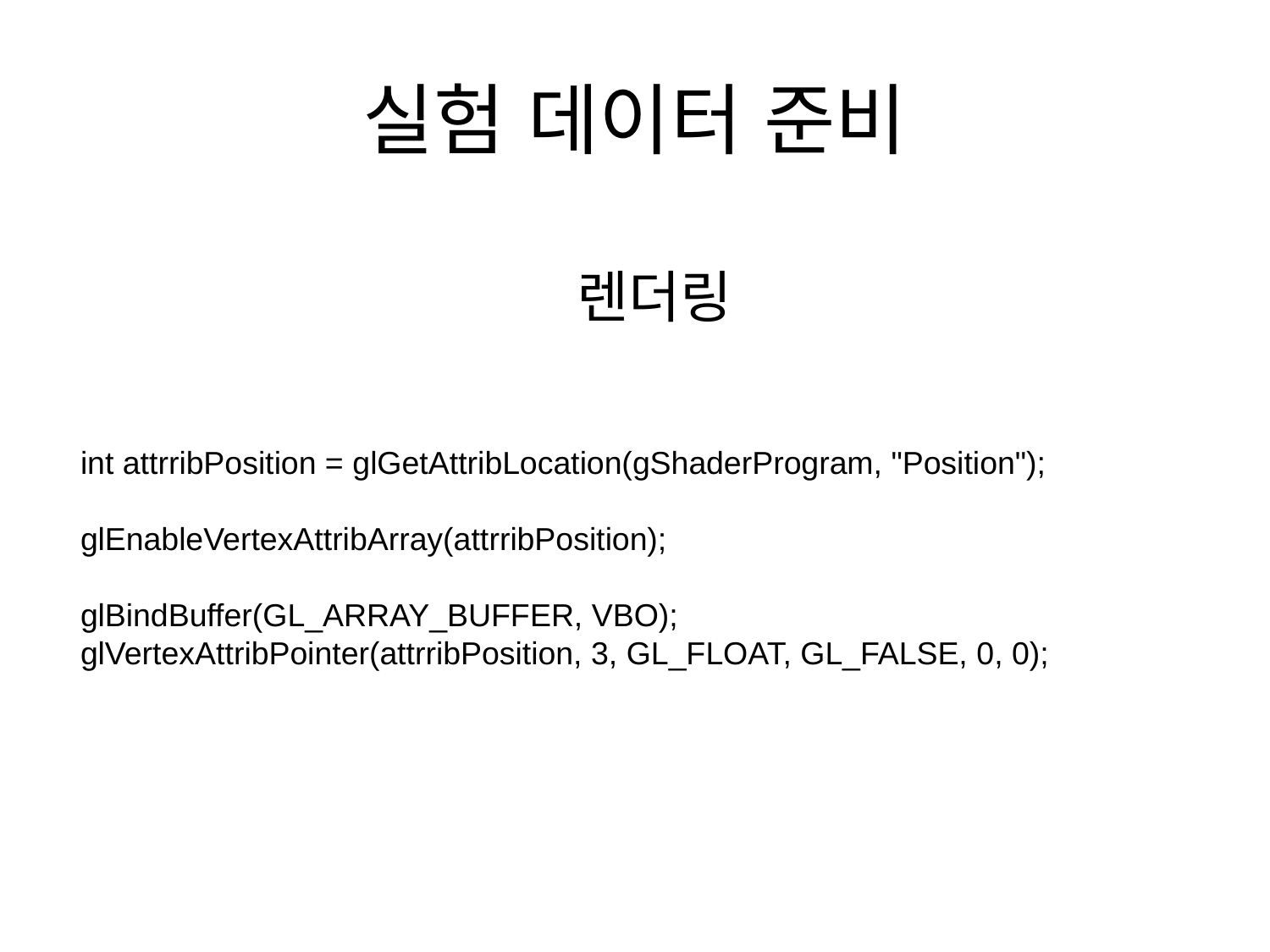

# 실험 데이터 준비
렌더링
int attrribPosition = glGetAttribLocation(gShaderProgram, "Position");

glEnableVertexAttribArray(attrribPosition);

glBindBuffer(GL_ARRAY_BUFFER, VBO);
glVertexAttribPointer(attrribPosition, 3, GL_FLOAT, GL_FALSE, 0, 0);